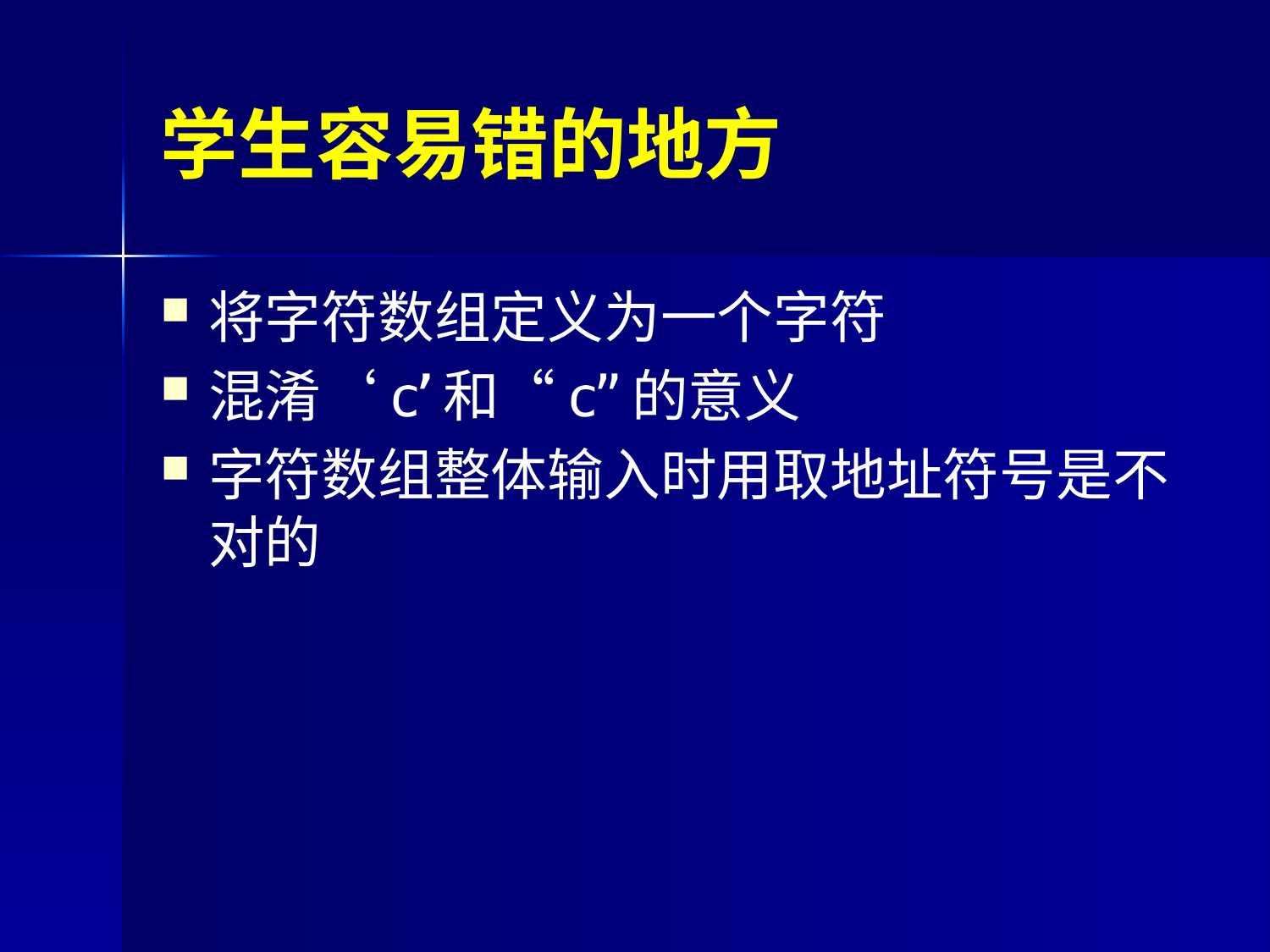

# 学生容易错的地方
将字符数组定义为一个字符
混淆‘c’和“c”的意义
字符数组整体输入时用取地址符号是不对的